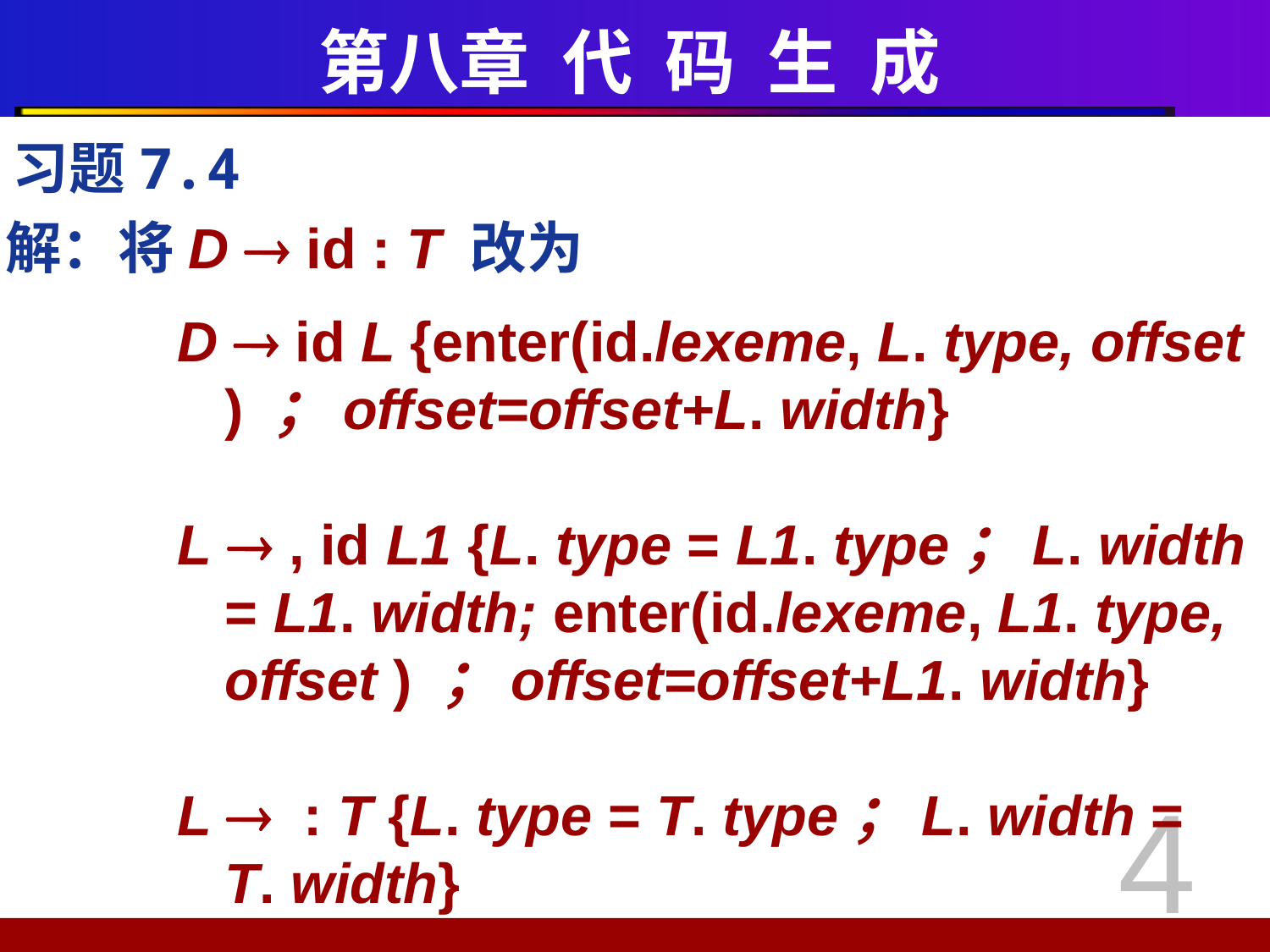

# 第八章  代  码  生  成
习题7.4
解：将D → id : T 改为
D → id L {enter(id.lexeme, L. type, offset ) ；offset=offset+L. width}

L → , id L1 {L. type = L1. type；L. width = L1. width; enter(id.lexeme, L1. type, offset ) ；offset=offset+L1. width}

L →  : T {L. type = T. type；L. width = T. width}

4